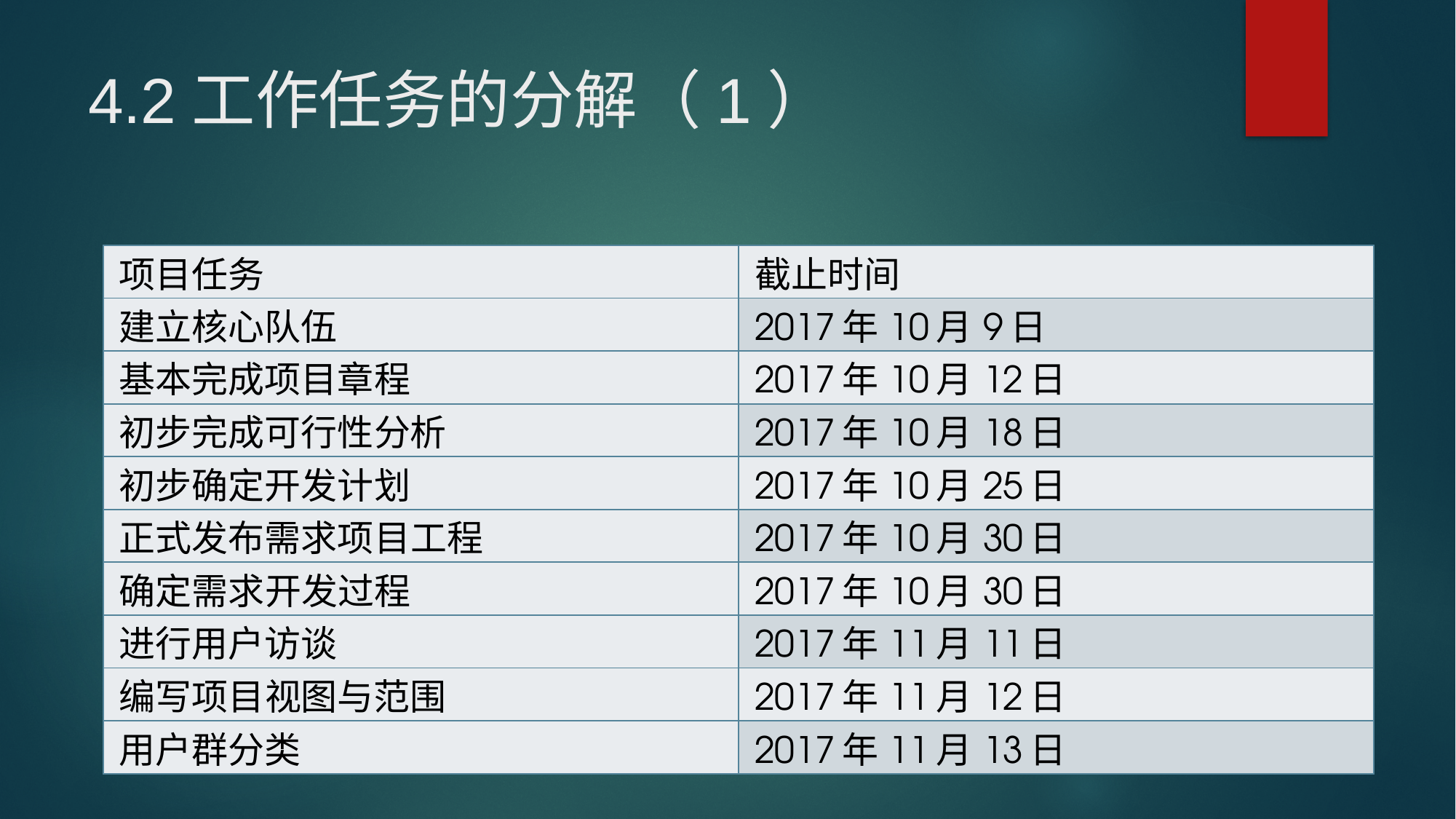

# 4.2工作任务的分解（1）
| 项目任务 | 截止时间 |
| --- | --- |
| 建立核心队伍 | 2017年10月9日 |
| 基本完成项目章程 | 2017年10月12日 |
| 初步完成可行性分析 | 2017年10月18日 |
| 初步确定开发计划 | 2017年10月25日 |
| 正式发布需求项目工程 | 2017年10月30日 |
| 确定需求开发过程 | 2017年10月30日 |
| 进行用户访谈 | 2017年11月11日 |
| 编写项目视图与范围 | 2017年11月12日 |
| 用户群分类 | 2017年11月13日 |